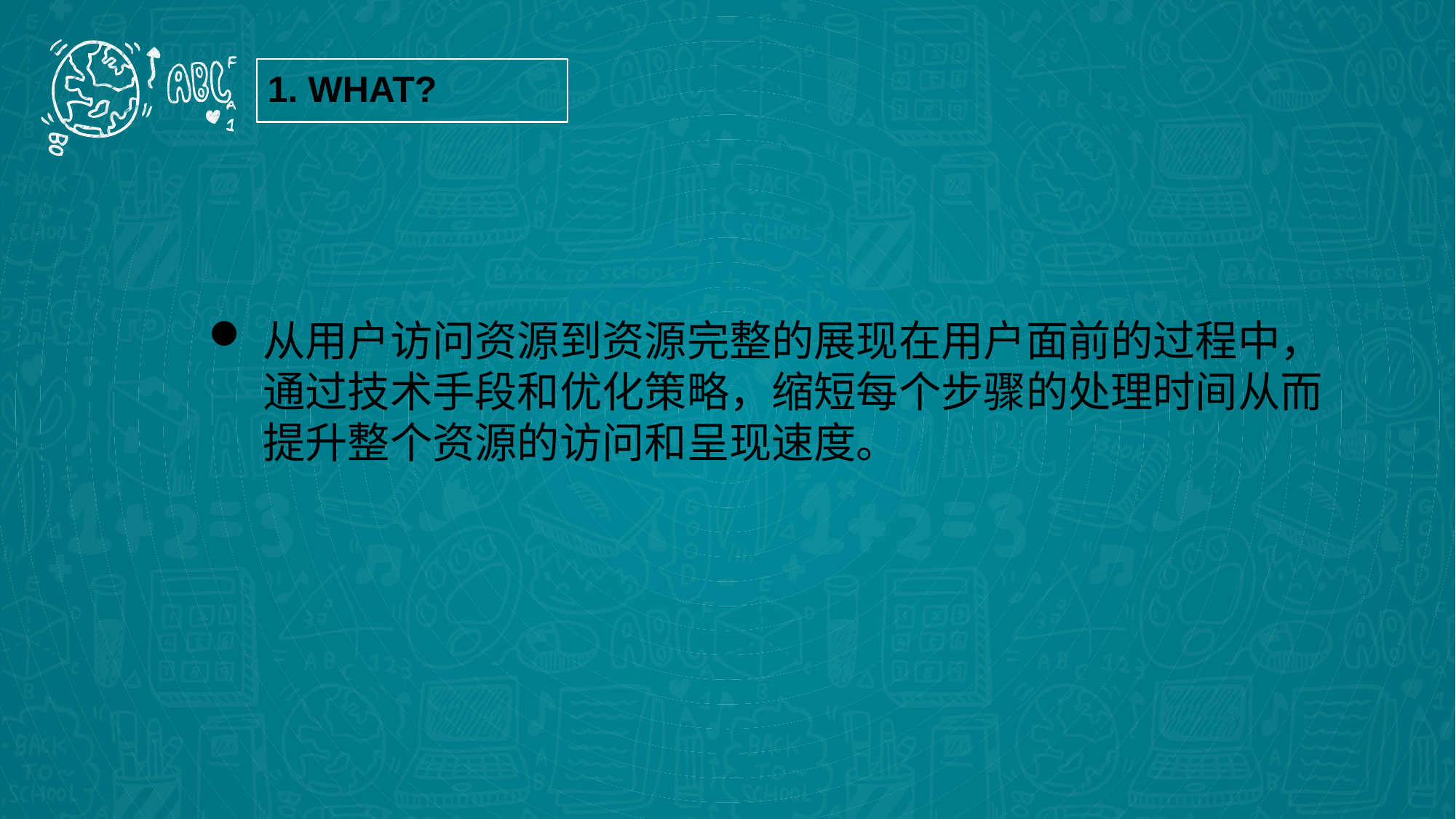

1. WHAT?
从用户访问资源到资源完整的展现在用户面前的过程中，通过技术手段和优化策略，缩短每个步骤的处理时间从而提升整个资源的访问和呈现速度。